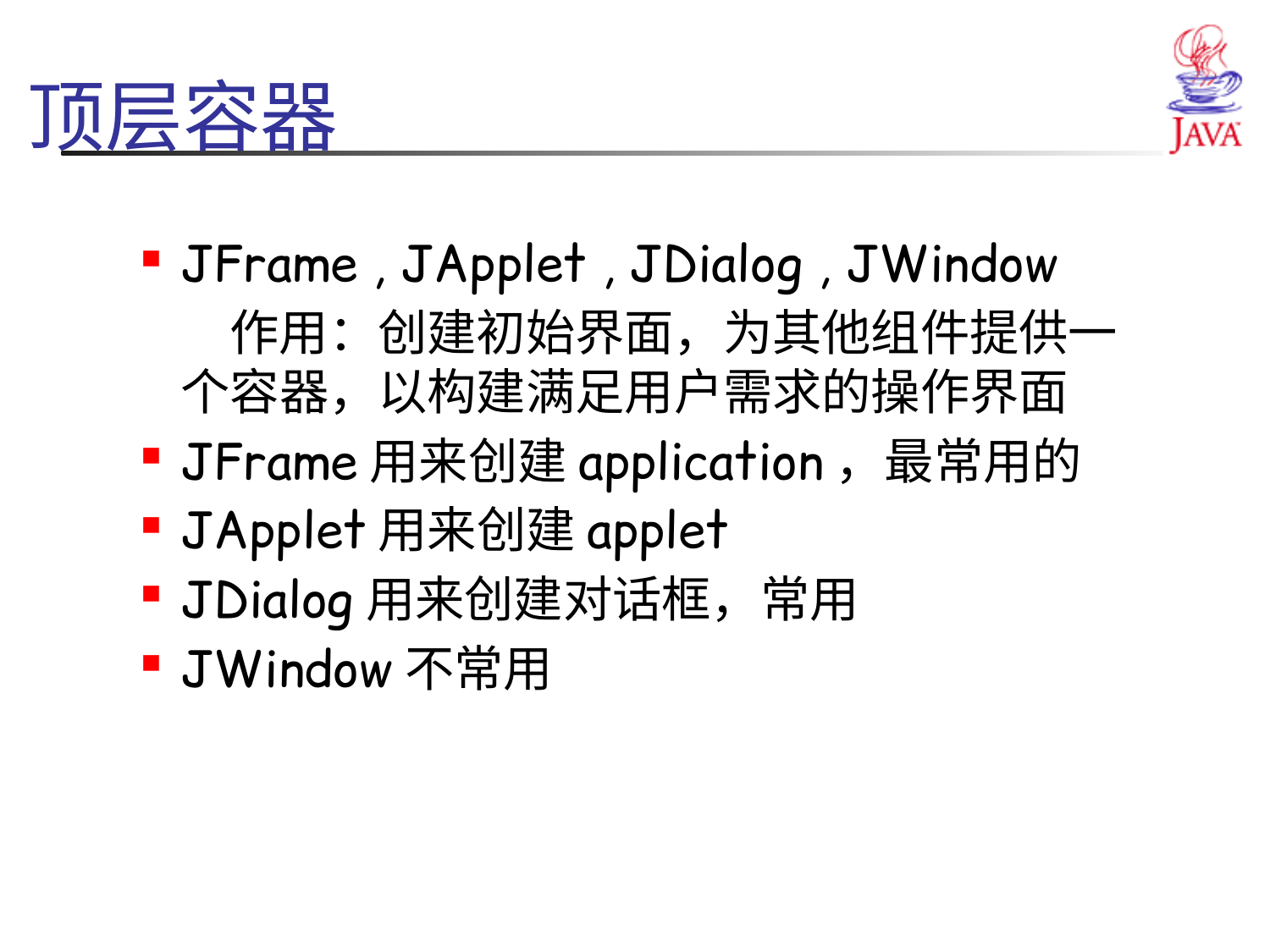

顶层容器
JFrame , JApplet , JDialog , JWindow
       作用：创建初始界面，为其他组件提供一个容器，以构建满足用户需求的操作界面
JFrame用来创建application，最常用的
JApplet用来创建applet
JDialog用来创建对话框，常用
JWindow不常用